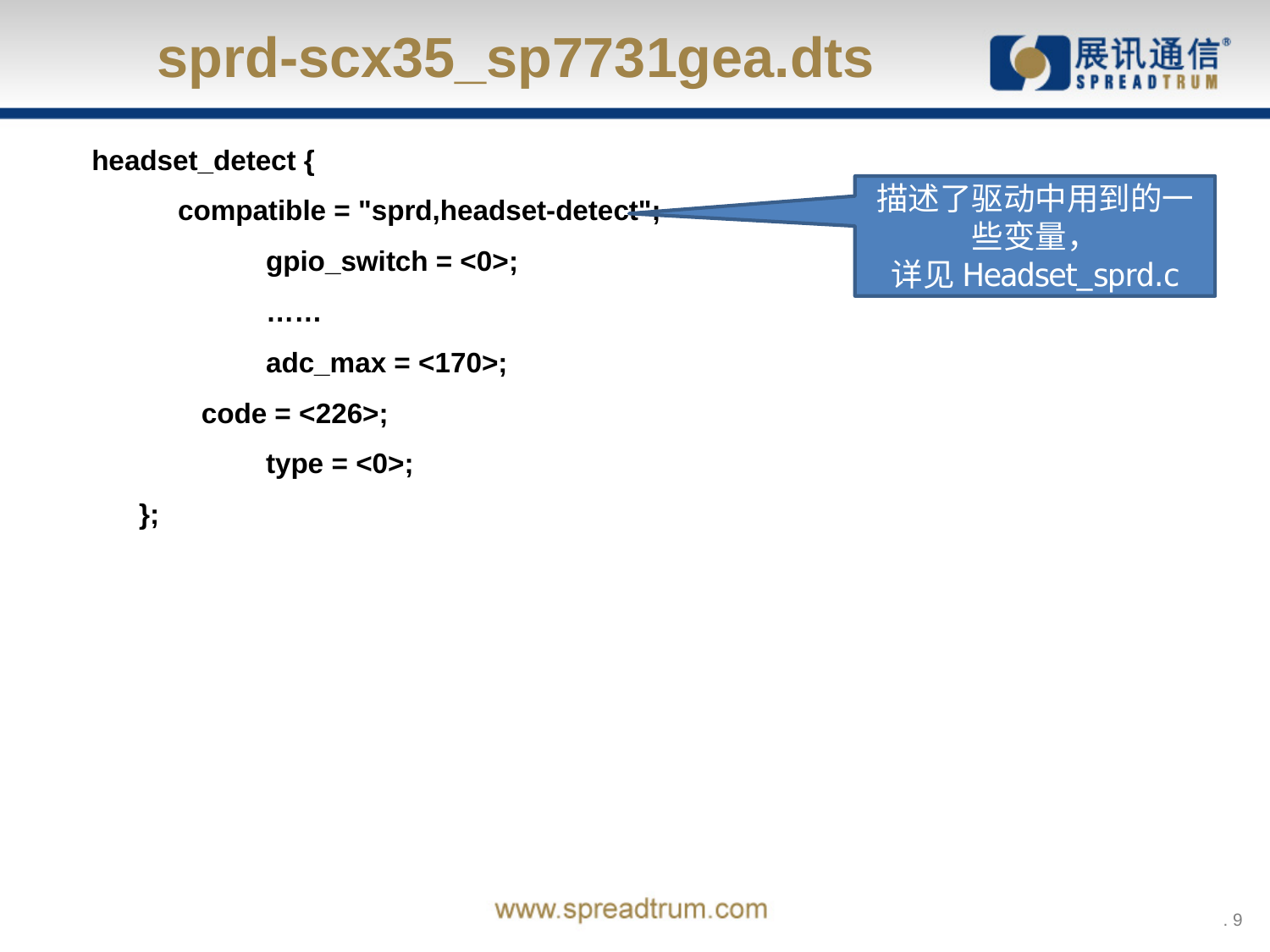

sprd-scx35_sp7731gea.dts
headset_detect {
           compatible = "sprd,headset-detect";
		gpio_switch = <0>;
		……
		adc_max = <170>;
              code = <226>;
		type = <0>;
	};
描述了驱动中用到的一些变量，
详见Headset_sprd.c
  . 9